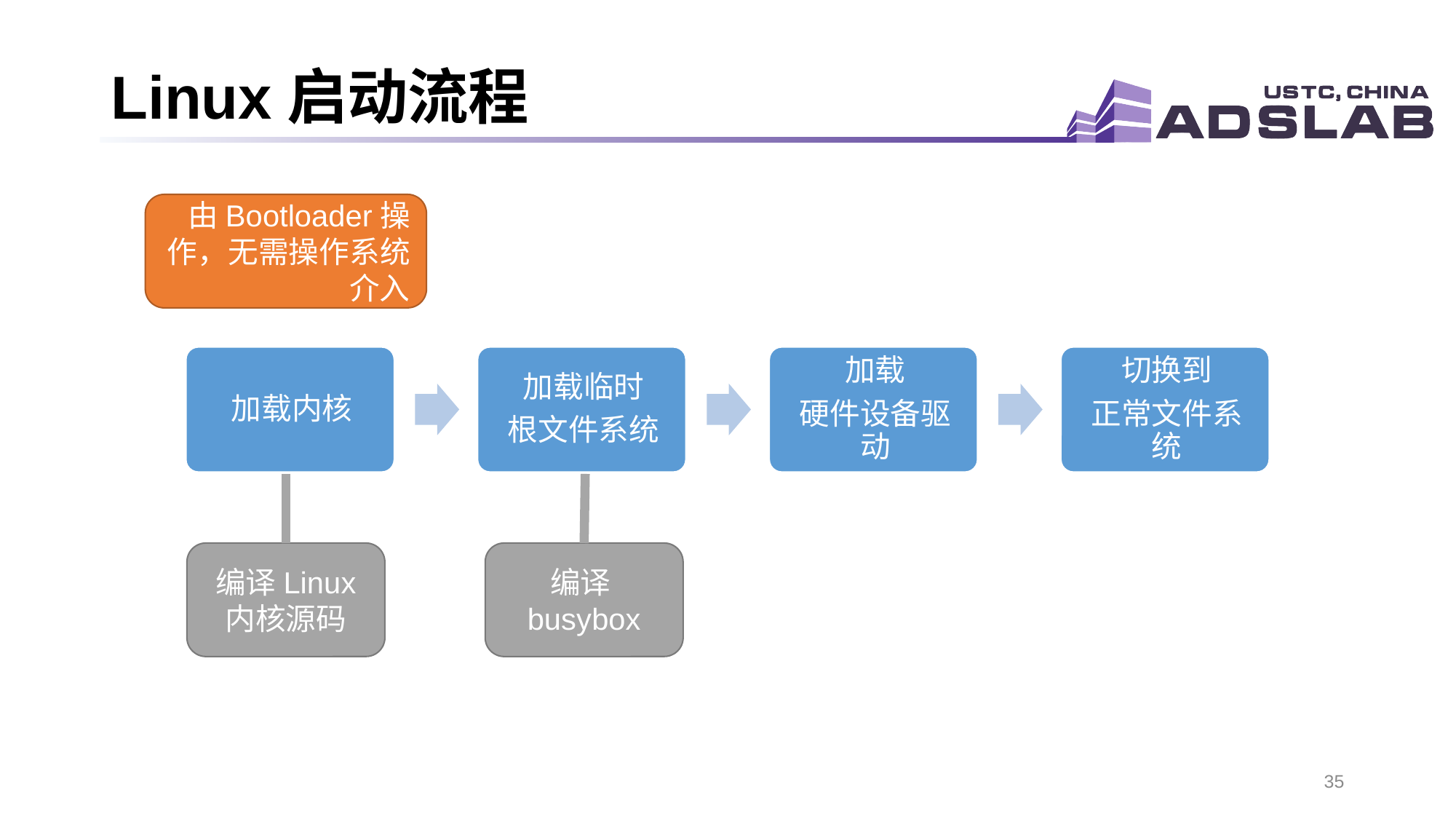

# Linux启动流程

由Bootloader操作，无需操作系统介入
加载内核

加载临时
根文件系统

加载
硬件设备驱动

切换到
正常文件系统
编译busybox
编译Linux
内核源码
35